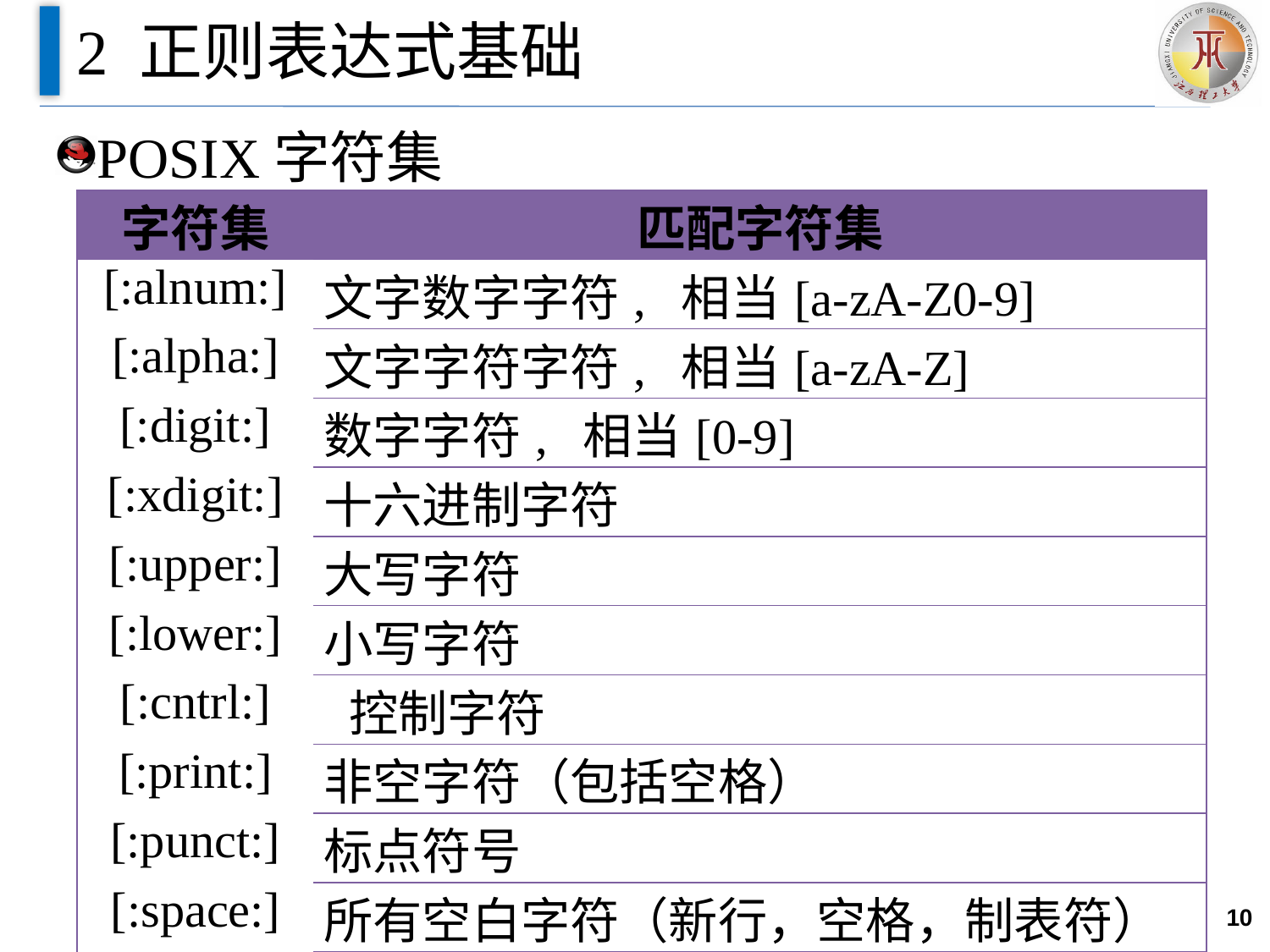

# 2 正则表达式基础
POSIX字符集
| 字符集 | 匹配字符集 |
| --- | --- |
| [:alnum:] | 文字数字字符, 相当[a-zA-Z0-9] |
| [:alpha:] | 文字字符字符, 相当[a-zA-Z] |
| [:digit:] | 数字字符, 相当[0-9] |
| [:xdigit:] | 十六进制字符 |
| [:upper:] | 大写字符 |
| [:lower:] | 小写字符 |
| [:cntrl:] | 控制字符 |
| [:print:] | 非空字符（包括空格） |
| [:punct:] | 标点符号 |
| [:space:] | 所有空白字符（新行，空格，制表符） |
| [:graph:] | 非空字符（非空格、控制字符） |
10